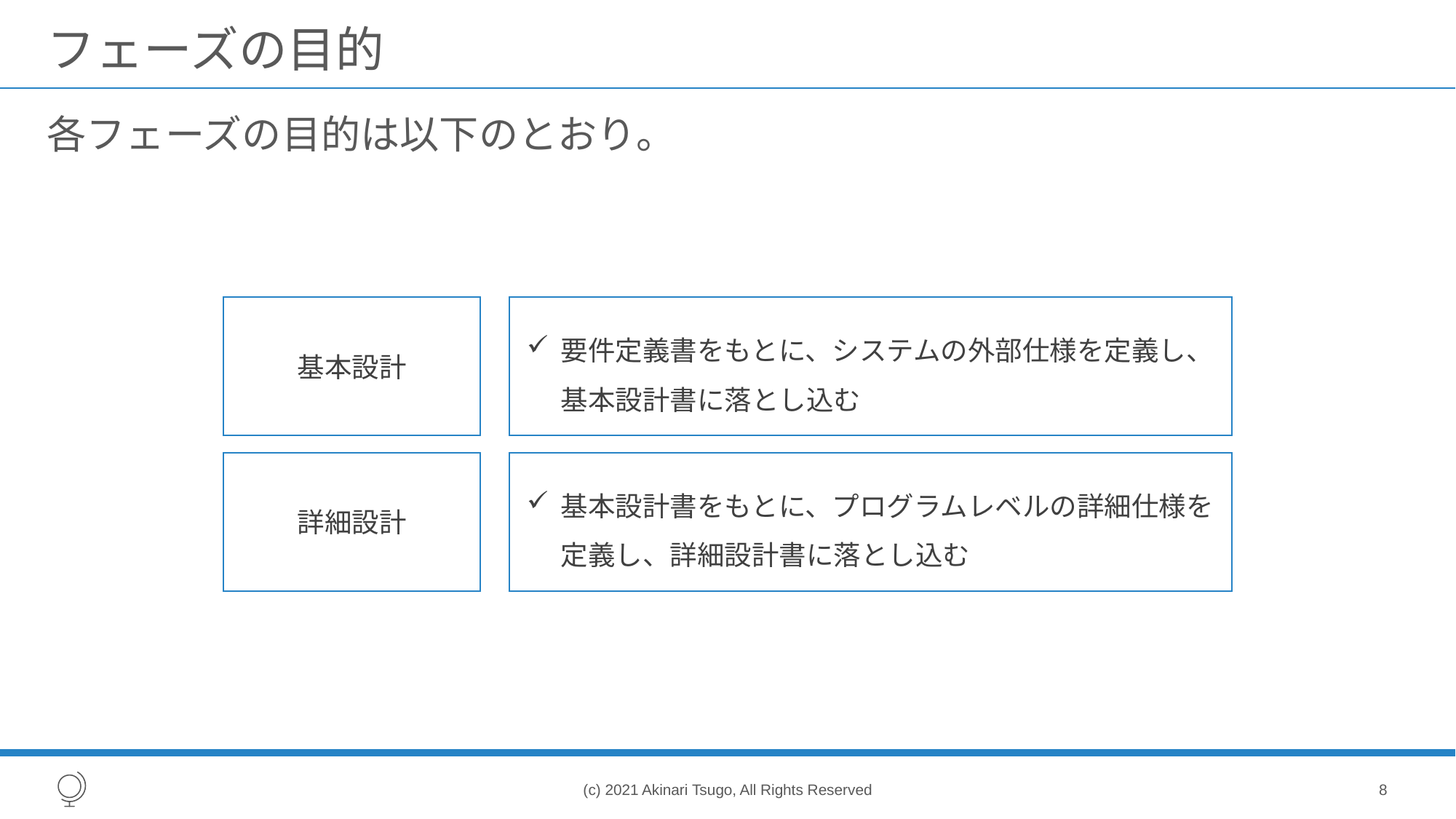

# フェーズの目的
各フェーズの目的は以下のとおり。
基本設計
要件定義書をもとに、システムの外部仕様を定義し、基本設計書に落とし込む
詳細設計
基本設計書をもとに、プログラムレベルの詳細仕様を定義し、詳細設計書に落とし込む